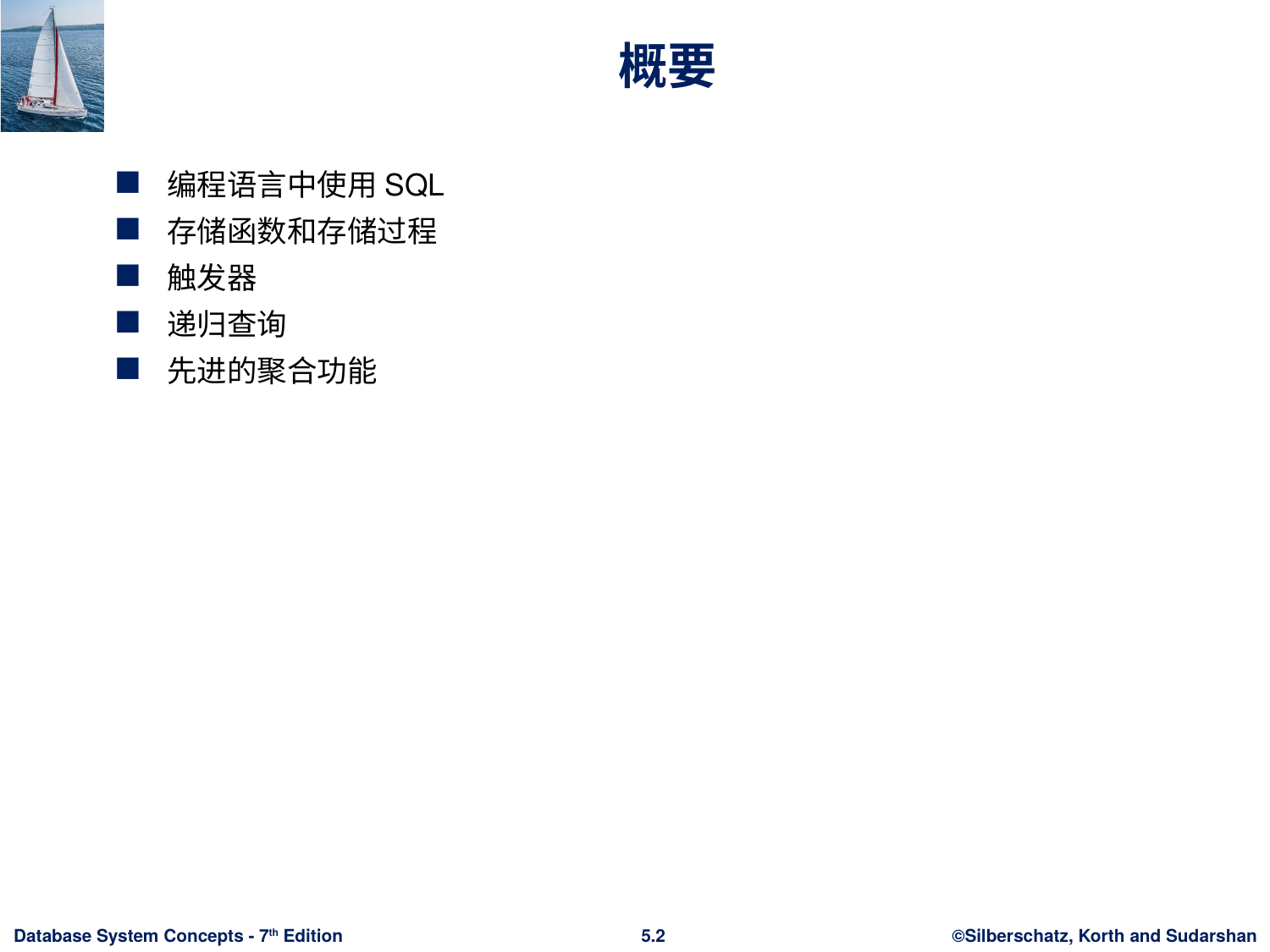

# 概要
编程语言中使用SQL
存储函数和存储过程
触发器
递归查询
先进的聚合功能